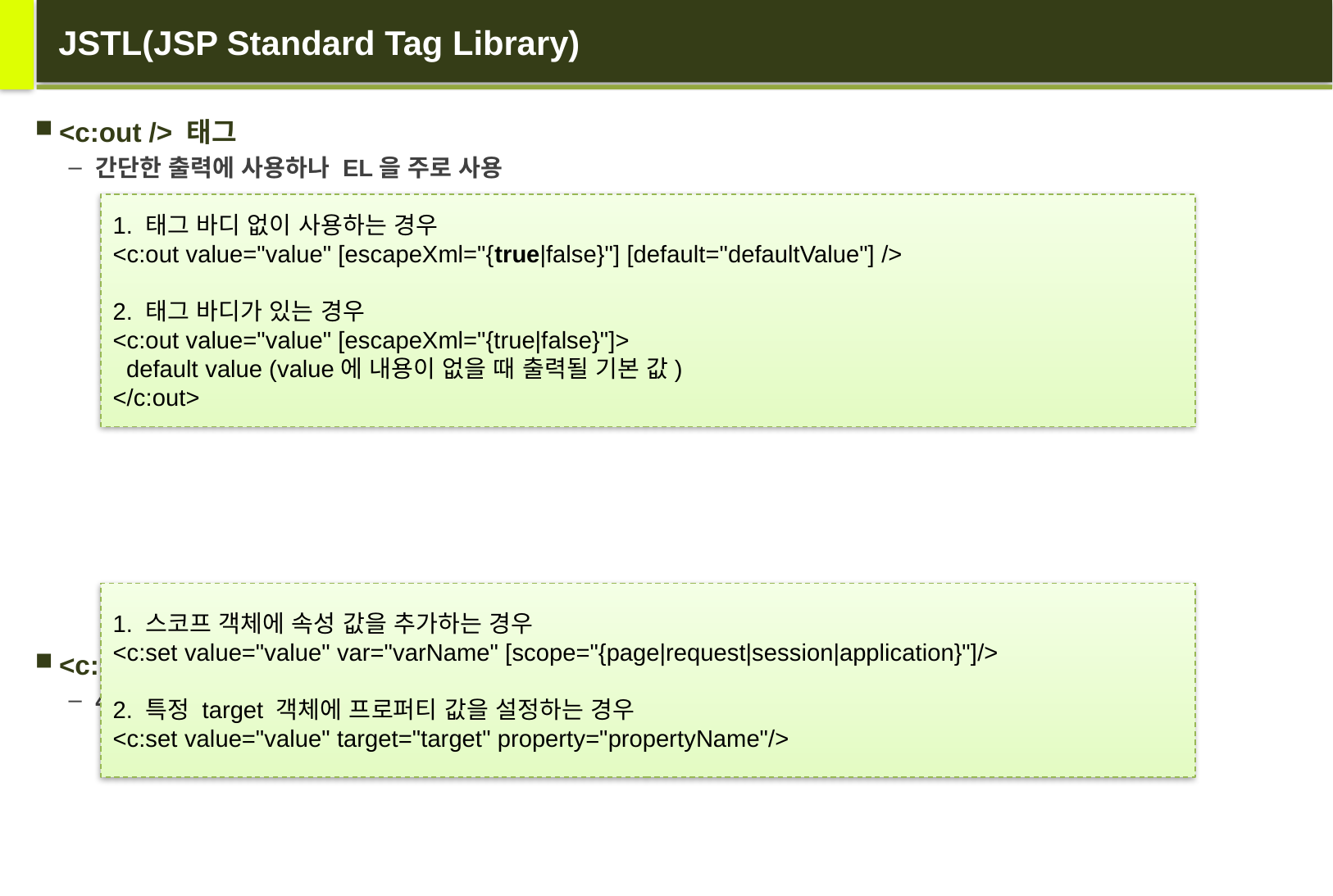

# JSTL(JSP Standard Tag Library)
<c:out /> 태그
간단한 출력에 사용하나 EL을 주로 사용

<c:set /> 태그
4개의 스코프 객체에 속성을 설정하거나 빈의 프로퍼티 설정 시 사용
1. 태그 바디 없이 사용하는 경우
<c:out value="value" [escapeXml="{true|false}"] [default="defaultValue"] />

2. 태그 바디가 있는 경우
<c:out value="value" [escapeXml="{true|false}"]>
  default value (value에 내용이 없을 때 출력될 기본 값)
</c:out>
1. 스코프 객체에 속성 값을 추가하는 경우
<c:set value="value" var="varName" [scope="{page|request|session|application}"]/>

2. 특정 target 객체에 프로퍼티 값을 설정하는 경우
<c:set value="value" target="target" property="propertyName"/>